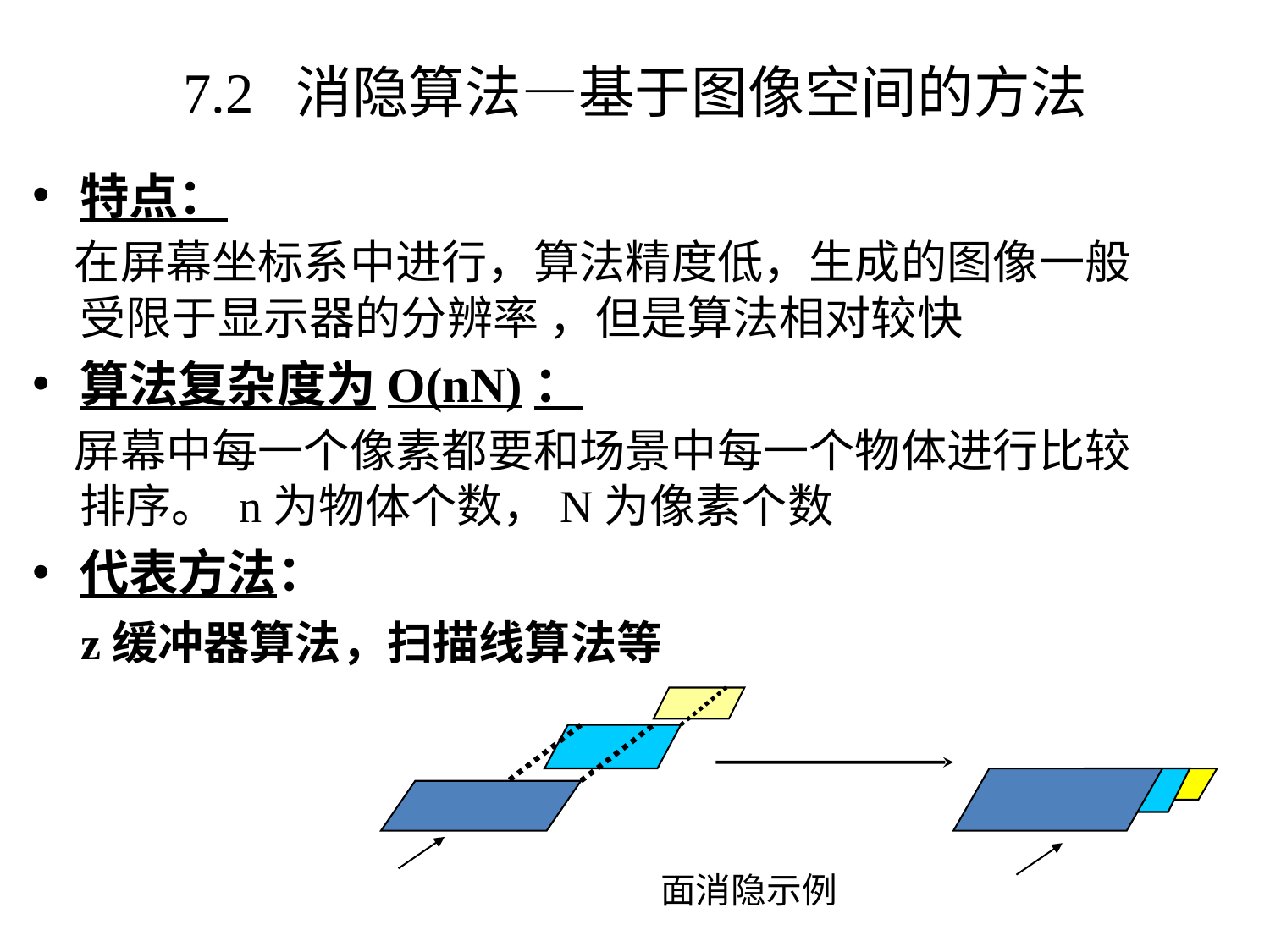

7.2  消隐算法—基于图像空间的方法
特点：
   在屏幕坐标系中进行，算法精度低，生成的图像一般受限于显示器的分辨率 ，但是算法相对较快
算法复杂度为O(nN)：
   屏幕中每一个像素都要和场景中每一个物体进行比较排序。 n为物体个数，N为像素个数
代表方法：
    z缓冲器算法，扫描线算法等

面消隐示例